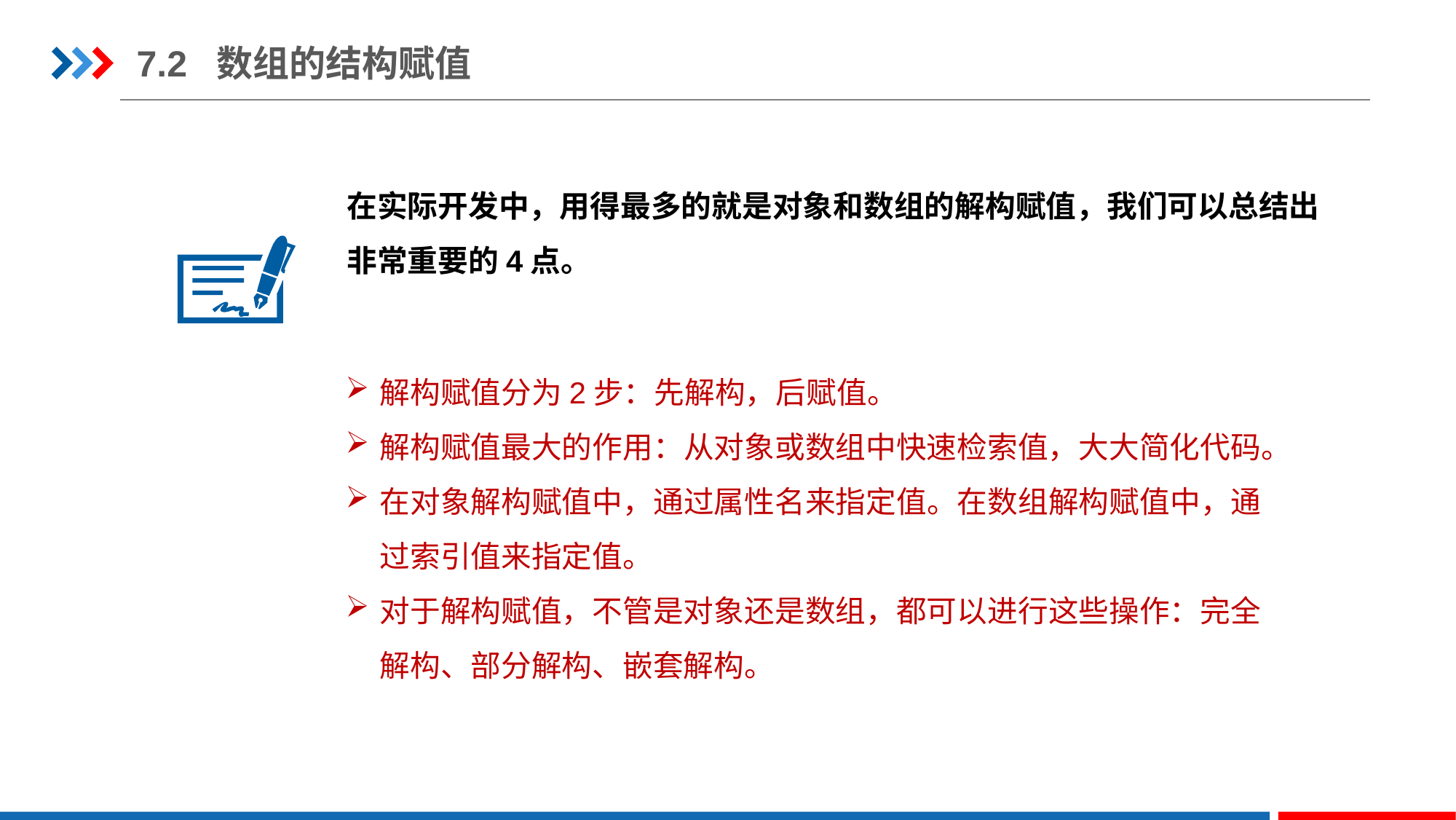

7.2  数组的结构赋值
在实际开发中，用得最多的就是对象和数组的解构赋值，我们可以总结出非常重要的4点。

解构赋值分为2步：先解构，后赋值。
解构赋值最大的作用：从对象或数组中快速检索值，大大简化代码。
在对象解构赋值中，通过属性名来指定值。在数组解构赋值中，通过索引值来指定值。
对于解构赋值，不管是对象还是数组，都可以进行这些操作：完全解构、部分解构、嵌套解构。